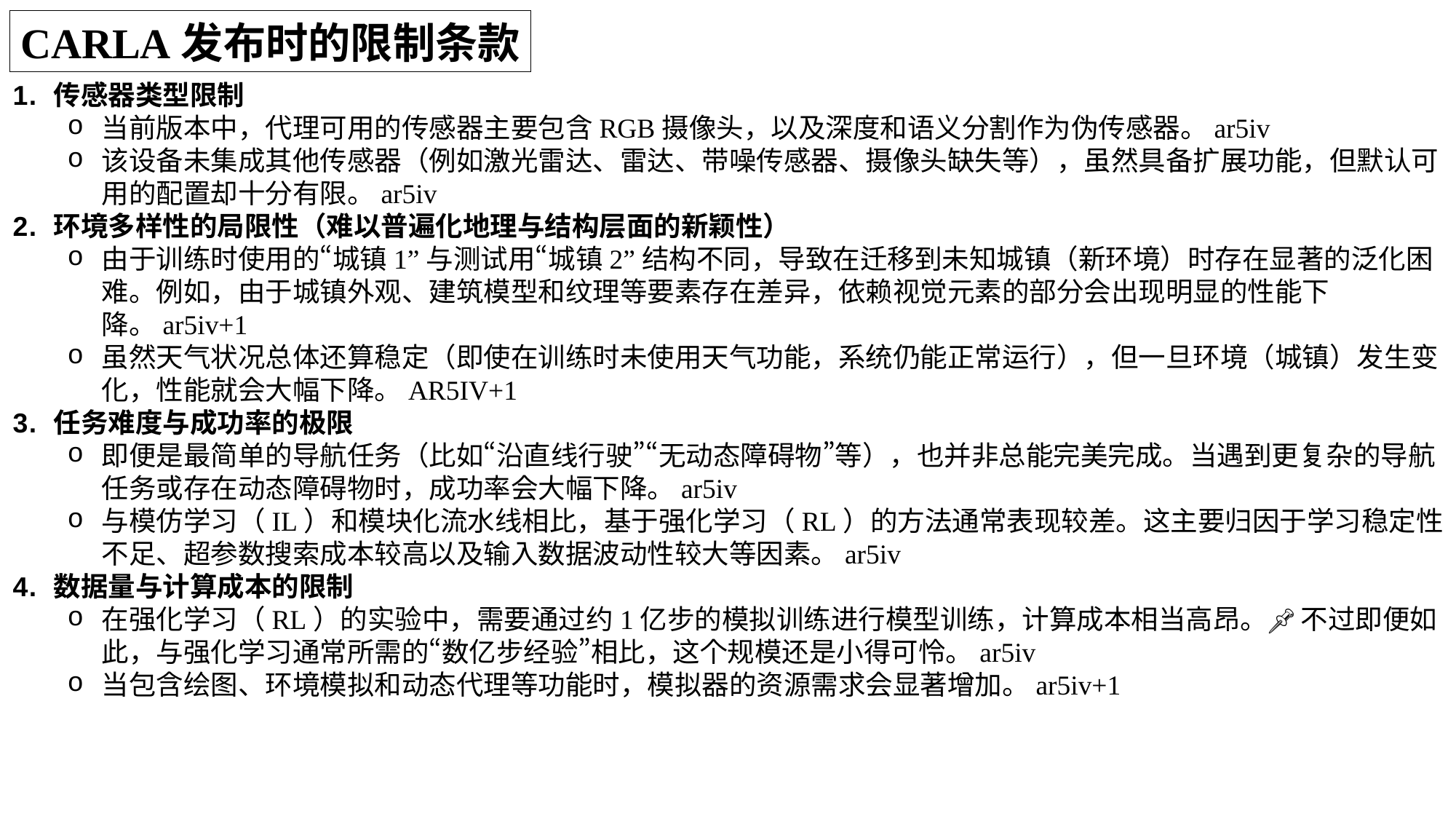

CARLA发布时的限制条款
传感器类型限制
当前版本中，代理可用的传感器主要包含RGB摄像头，以及深度和语义分割作为伪传感器。ar5iv
该设备未集成其他传感器（例如激光雷达、雷达、带噪传感器、摄像头缺失等），虽然具备扩展功能，但默认可用的配置却十分有限。ar5iv
环境多样性的局限性（难以普遍化地理与结构层面的新颖性）
由于训练时使用的“城镇1”与测试用“城镇2”结构不同，导致在迁移到未知城镇（新环境）时存在显著的泛化困难。例如，由于城镇外观、建筑模型和纹理等要素存在差异，依赖视觉元素的部分会出现明显的性能下降。ar5iv+1
虽然天气状况总体还算稳定（即使在训练时未使用天气功能，系统仍能正常运行），但一旦环境（城镇）发生变化，性能就会大幅下降。AR5IV+1
任务难度与成功率的极限
即便是最简单的导航任务（比如“沿直线行驶”“无动态障碍物”等），也并非总能完美完成。当遇到更复杂的导航任务或存在动态障碍物时，成功率会大幅下降。ar5iv
与模仿学习（IL）和模块化流水线相比，基于强化学习（RL）的方法通常表现较差。这主要归因于学习稳定性不足、超参数搜索成本较高以及输入数据波动性较大等因素。ar5iv
数据量与计算成本的限制
在强化学习（RL）的实验中，需要通过约1亿步的模拟训练进行模型训练，计算成本相当高昂。📌 不过即便如此，与强化学习通常所需的“数亿步经验”相比，这个规模还是小得可怜。ar5iv
当包含绘图、环境模拟和动态代理等功能时，模拟器的资源需求会显著增加。ar5iv+1